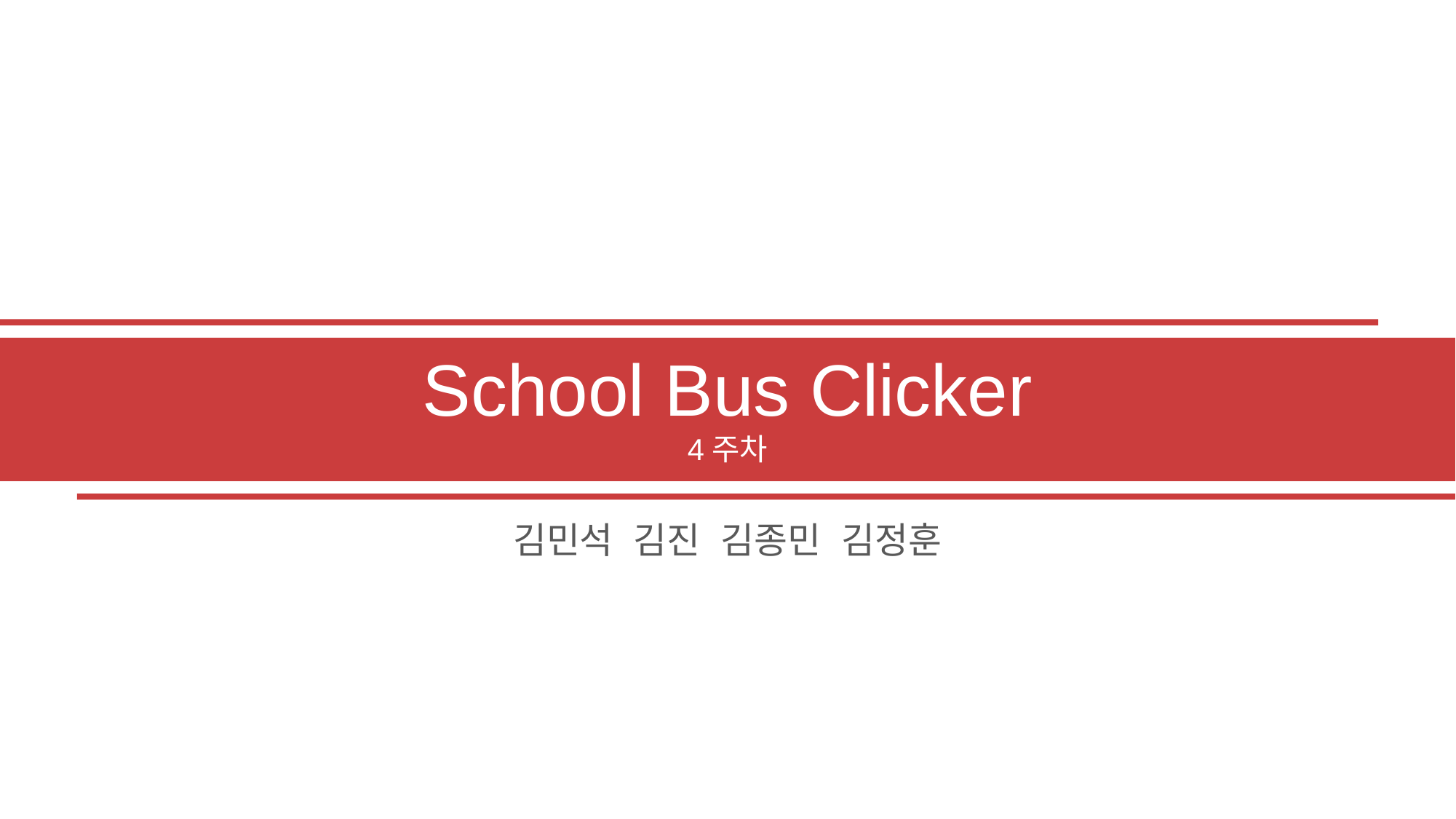

School Bus Clicker
4주차

김민석  김진  김종민  김정훈